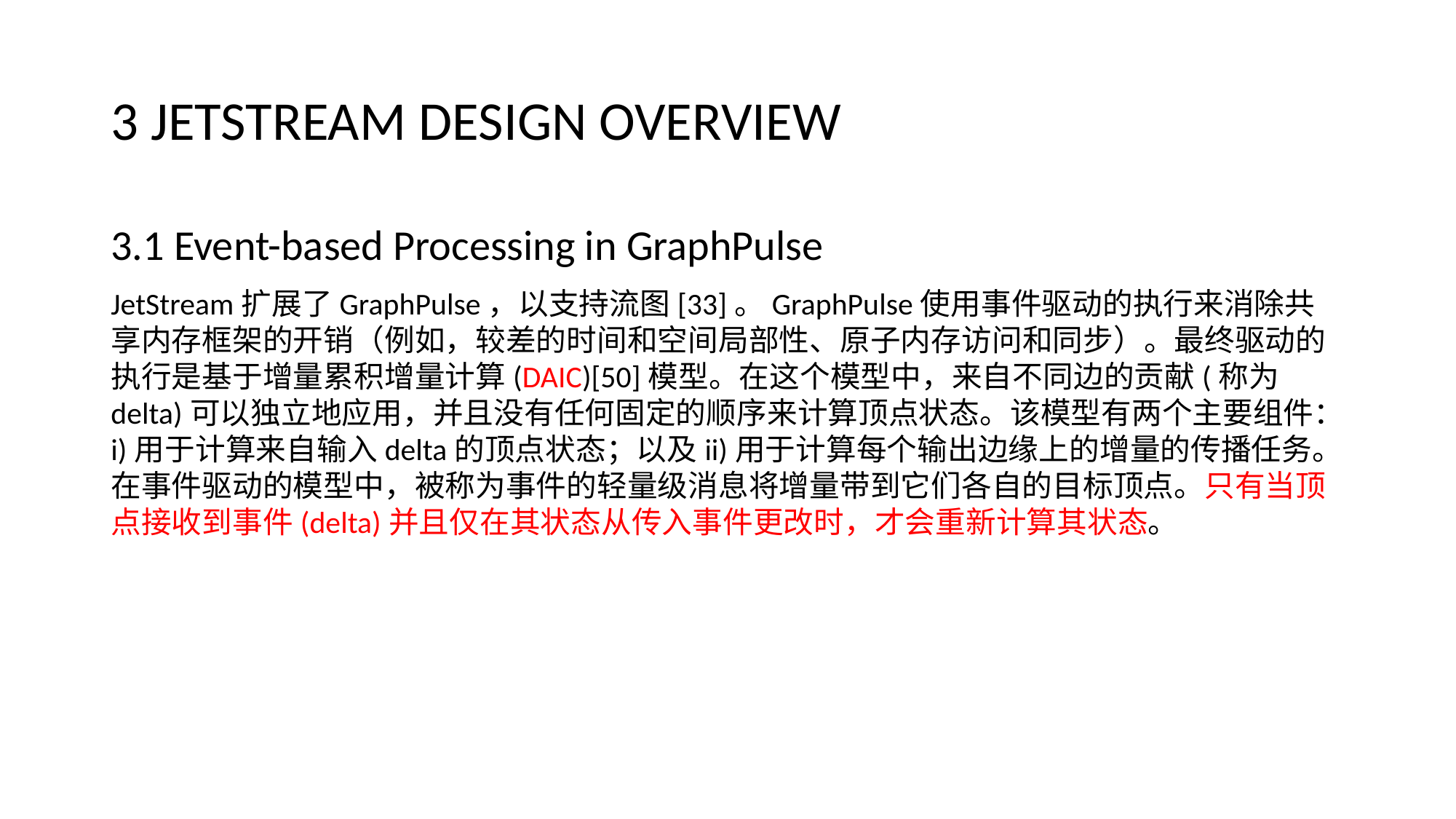

# 3 JETSTREAM DESIGN OVERVIEW
3.1 Event-based Processing in GraphPulse
JetStream扩展了GraphPulse，以支持流图[33]。GraphPulse使用事件驱动的执行来消除共享内存框架的开销（例如，较差的时间和空间局部性、原子内存访问和同步）。最终驱动的执行是基于增量累积增量计算(DAIC)[50]模型。在这个模型中，来自不同边的贡献(称为delta)可以独立地应用，并且没有任何固定的顺序来计算顶点状态。该模型有两个主要组件：i)用于计算来自输入delta的顶点状态；以及ii)用于计算每个输出边缘上的增量的传播任务。在事件驱动的模型中，被称为事件的轻量级消息将增量带到它们各自的目标顶点。只有当顶点接收到事件(delta)并且仅在其状态从传入事件更改时，才会重新计算其状态。